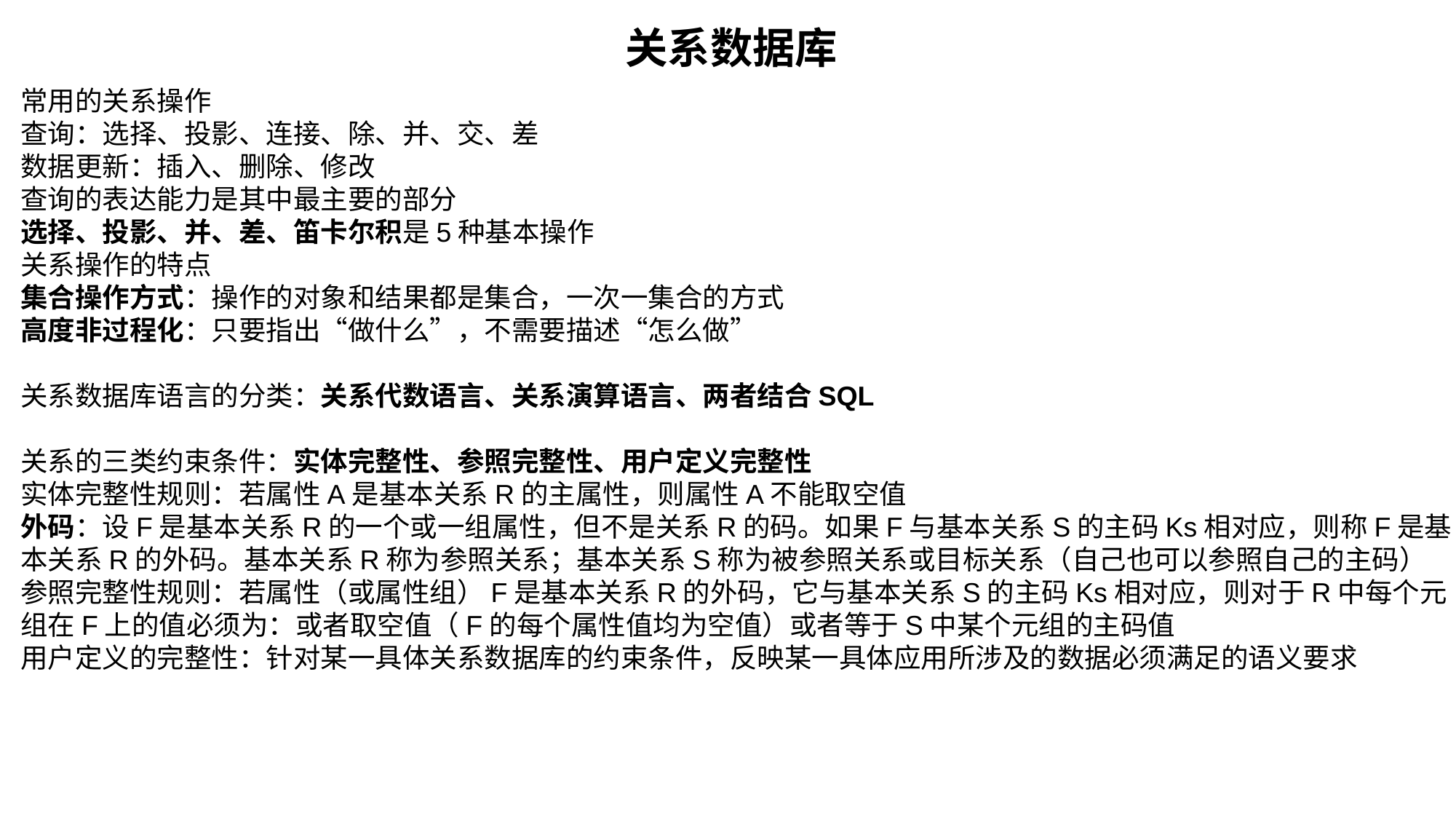

关系数据库
常用的关系操作
查询：选择、投影、连接、除、并、交、差
数据更新：插入、删除、修改
查询的表达能力是其中最主要的部分
选择、投影、并、差、笛卡尔积是5种基本操作
关系操作的特点
集合操作方式：操作的对象和结果都是集合，一次一集合的方式
高度非过程化：只要指出“做什么”，不需要描述“怎么做”

关系数据库语言的分类：关系代数语言、关系演算语言、两者结合SQL

关系的三类约束条件：实体完整性、参照完整性、用户定义完整性
实体完整性规则：若属性A是基本关系R的主属性，则属性A不能取空值
外码：设F是基本关系R的一个或一组属性，但不是关系R的码。如果F与基本关系S的主码Ks相对应，则称F是基本关系R的外码。基本关系R称为参照关系；基本关系S称为被参照关系或目标关系（自己也可以参照自己的主码）
参照完整性规则：若属性（或属性组）F是基本关系R的外码，它与基本关系S的主码Ks相对应，则对于R中每个元组在F上的值必须为：或者取空值（F的每个属性值均为空值）或者等于S中某个元组的主码值
用户定义的完整性：针对某一具体关系数据库的约束条件，反映某一具体应用所涉及的数据必须满足的语义要求